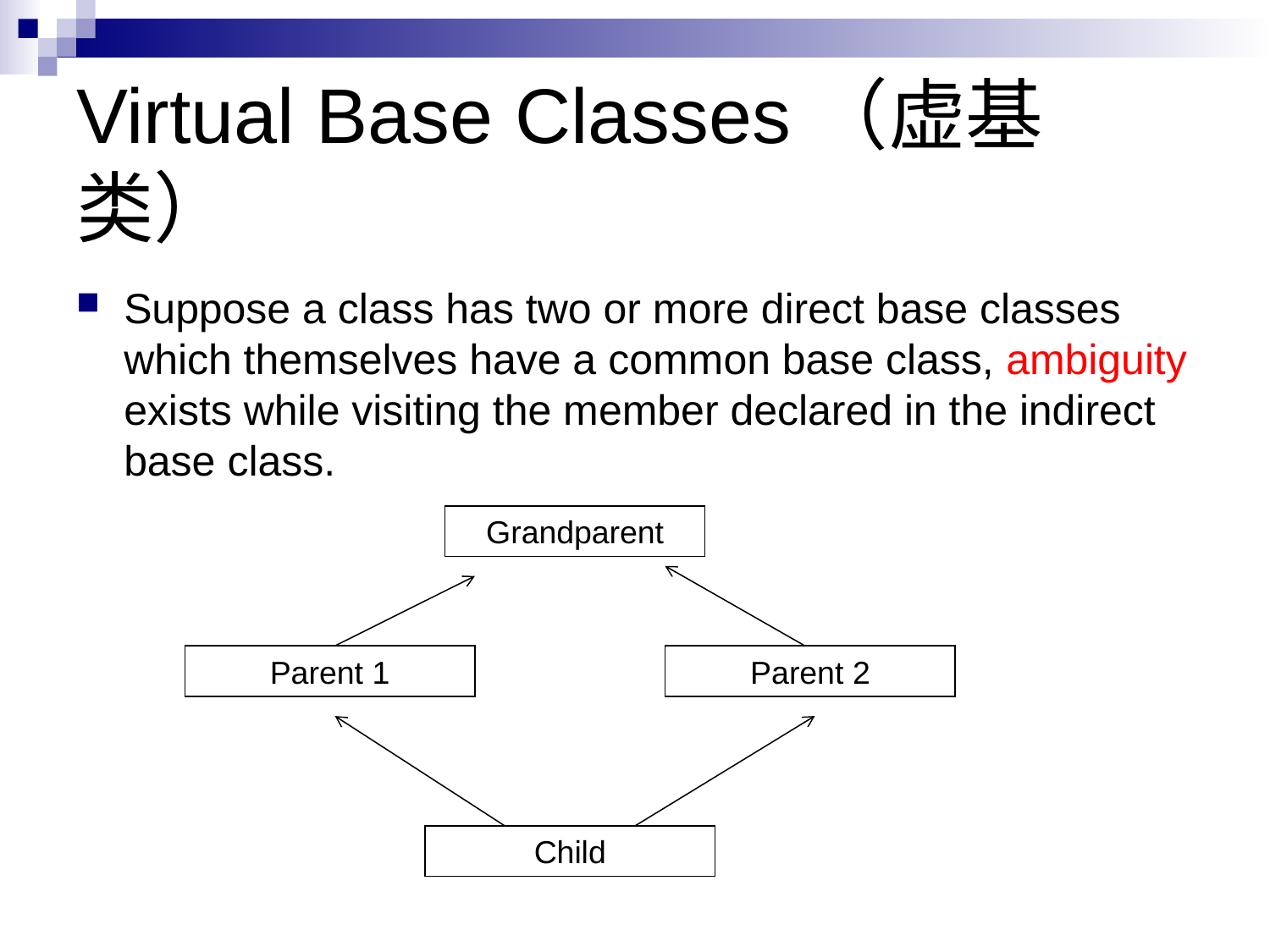

# Virtual Base Classes（虚基类）
Suppose a class has two or more direct base classes which themselves have a common base class, ambiguity exists while visiting the member declared in the indirect base class.
Grandparent

Parent 1
Parent 2

Child